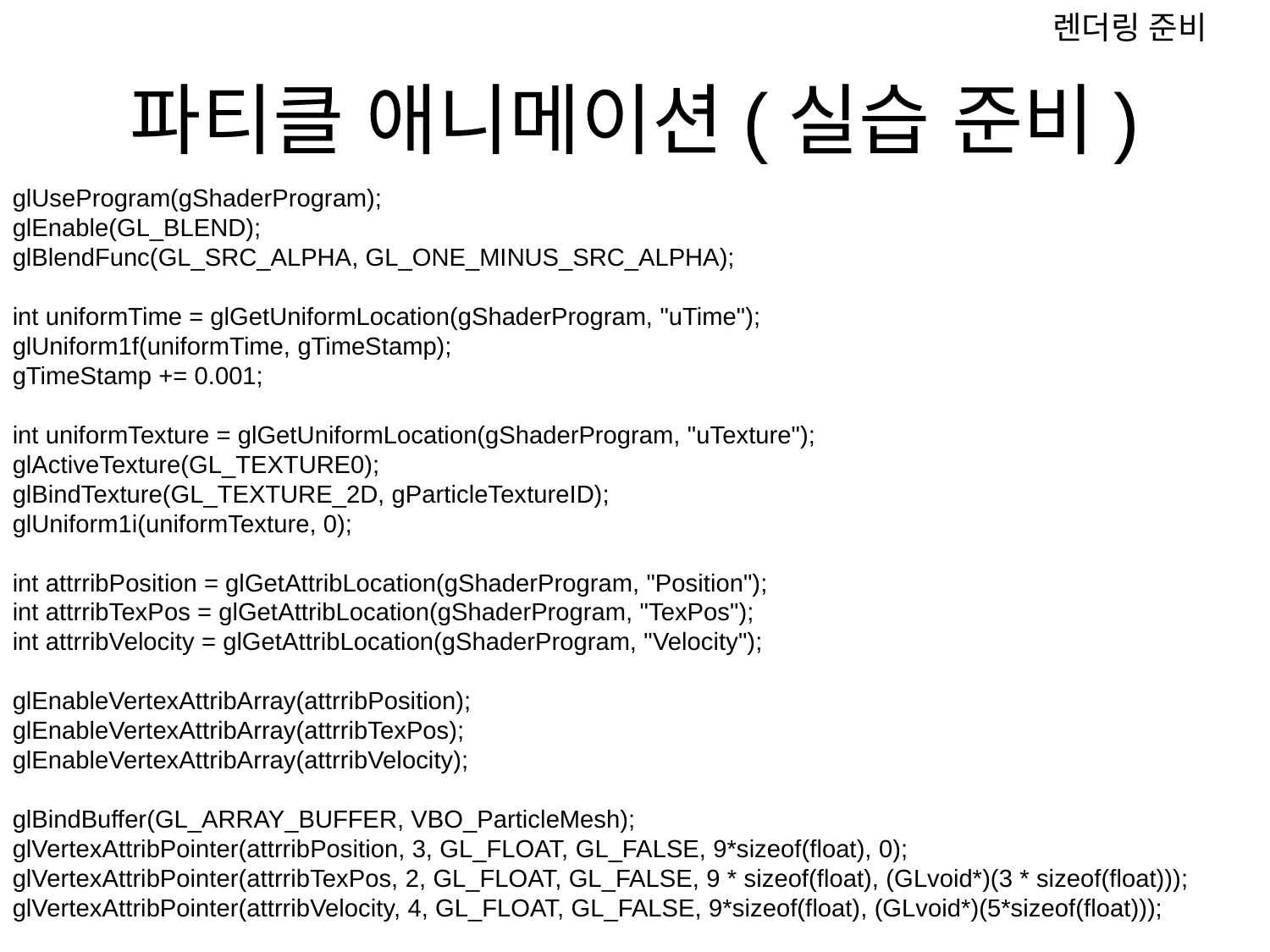

렌더링 준비
# 파티클 애니메이션(실습 준비)
glUseProgram(gShaderProgram);
glEnable(GL_BLEND);
glBlendFunc(GL_SRC_ALPHA, GL_ONE_MINUS_SRC_ALPHA);

int uniformTime = glGetUniformLocation(gShaderProgram, "uTime");
glUniform1f(uniformTime, gTimeStamp);
gTimeStamp += 0.001;

int uniformTexture = glGetUniformLocation(gShaderProgram, "uTexture");
glActiveTexture(GL_TEXTURE0);
glBindTexture(GL_TEXTURE_2D, gParticleTextureID);
glUniform1i(uniformTexture, 0);

int attrribPosition = glGetAttribLocation(gShaderProgram, "Position");
int attrribTexPos = glGetAttribLocation(gShaderProgram, "TexPos");
int attrribVelocity = glGetAttribLocation(gShaderProgram, "Velocity");

glEnableVertexAttribArray(attrribPosition);
glEnableVertexAttribArray(attrribTexPos);
glEnableVertexAttribArray(attrribVelocity);

glBindBuffer(GL_ARRAY_BUFFER, VBO_ParticleMesh);
glVertexAttribPointer(attrribPosition, 3, GL_FLOAT, GL_FALSE, 9*sizeof(float), 0);
glVertexAttribPointer(attrribTexPos, 2, GL_FLOAT, GL_FALSE, 9 * sizeof(float), (GLvoid*)(3 * sizeof(float)));
glVertexAttribPointer(attrribVelocity, 4, GL_FLOAT, GL_FALSE, 9*sizeof(float), (GLvoid*)(5*sizeof(float)));